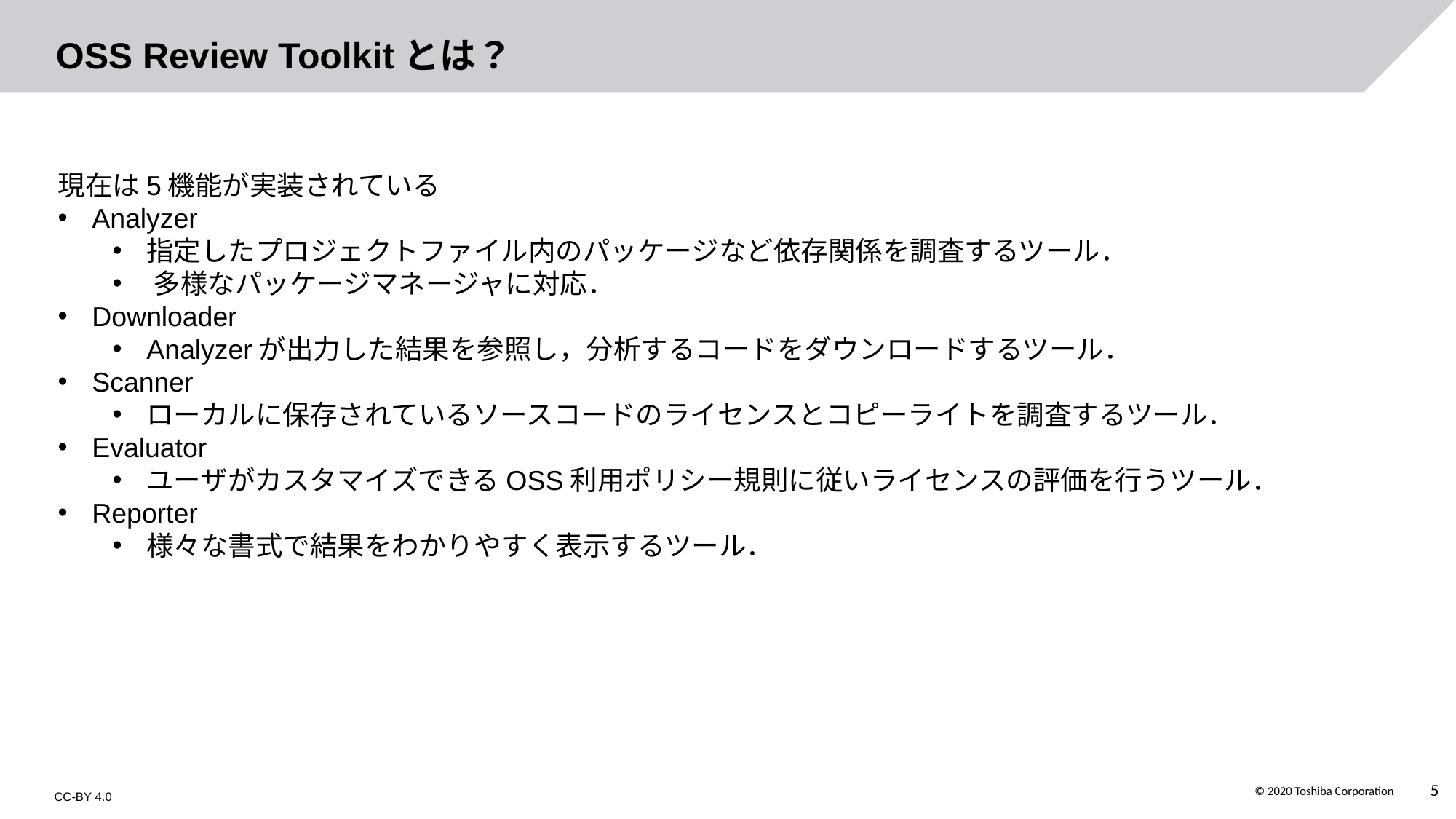

# OSS Review Toolkitとは？

現在は5機能が実装されている
Analyzer
指定したプロジェクトファイル内のパッケージなど依存関係を調査するツール．
多様なパッケージマネージャに対応．
Downloader
Analyzerが出力した結果を参照し，分析するコードをダウンロードするツール．
Scanner
ローカルに保存されているソースコードのライセンスとコピーライトを調査するツール．
Evaluator
ユーザがカスタマイズできるOSS利用ポリシー規則に従いライセンスの評価を行うツール．
Reporter
様々な書式で結果をわかりやすく表示するツール．

CC-BY 4.0